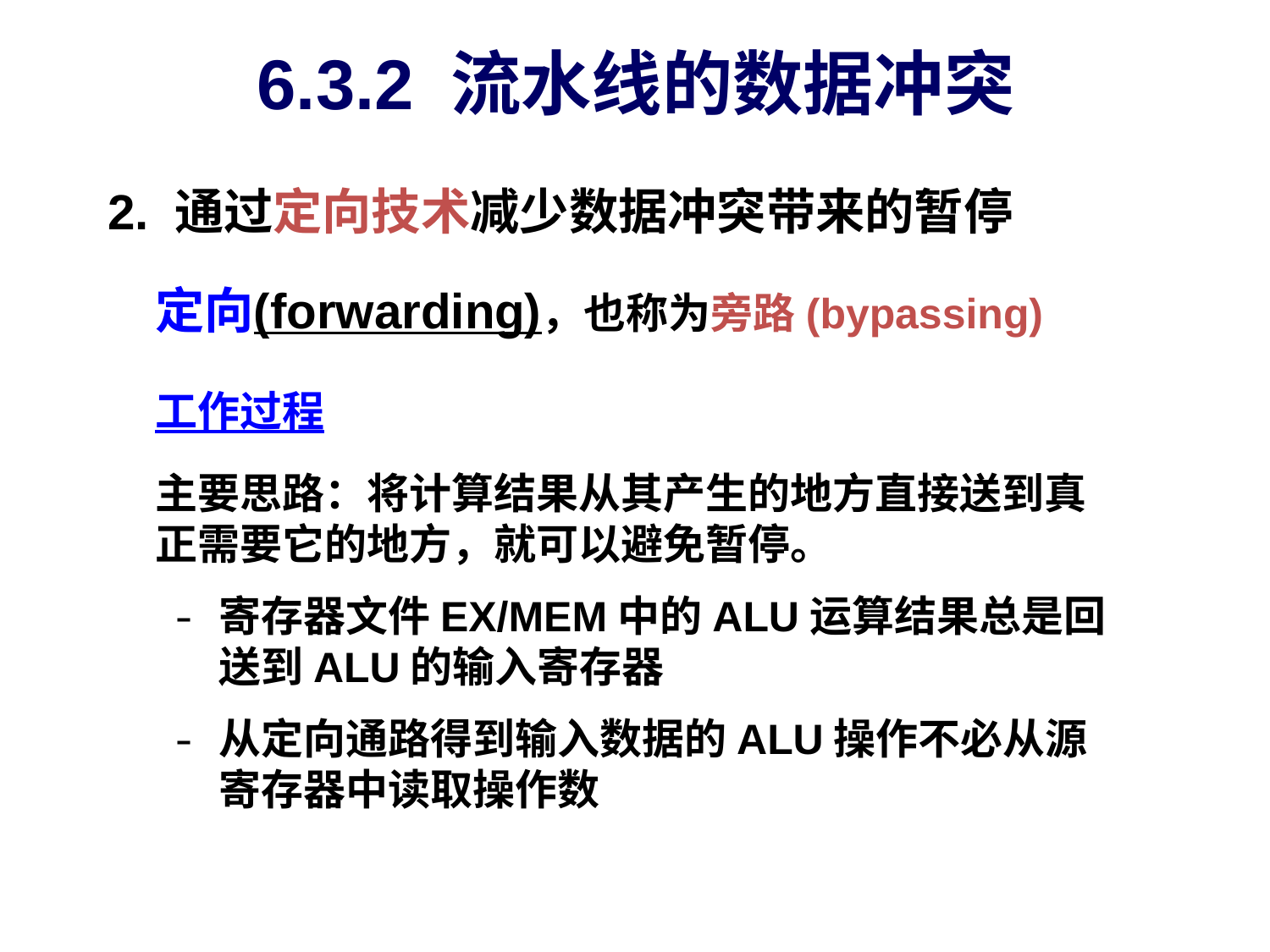

6.3.2 流水线的数据冲突
2. 通过定向技术减少数据冲突带来的暂停
	定向(forwarding)，也称为旁路(bypassing)
	工作过程
	主要思路：将计算结果从其产生的地方直接送到真正需要它的地方，就可以避免暂停。
寄存器文件EX/MEM中的ALU运算结果总是回送到ALU的输入寄存器
从定向通路得到输入数据的ALU操作不必从源寄存器中读取操作数